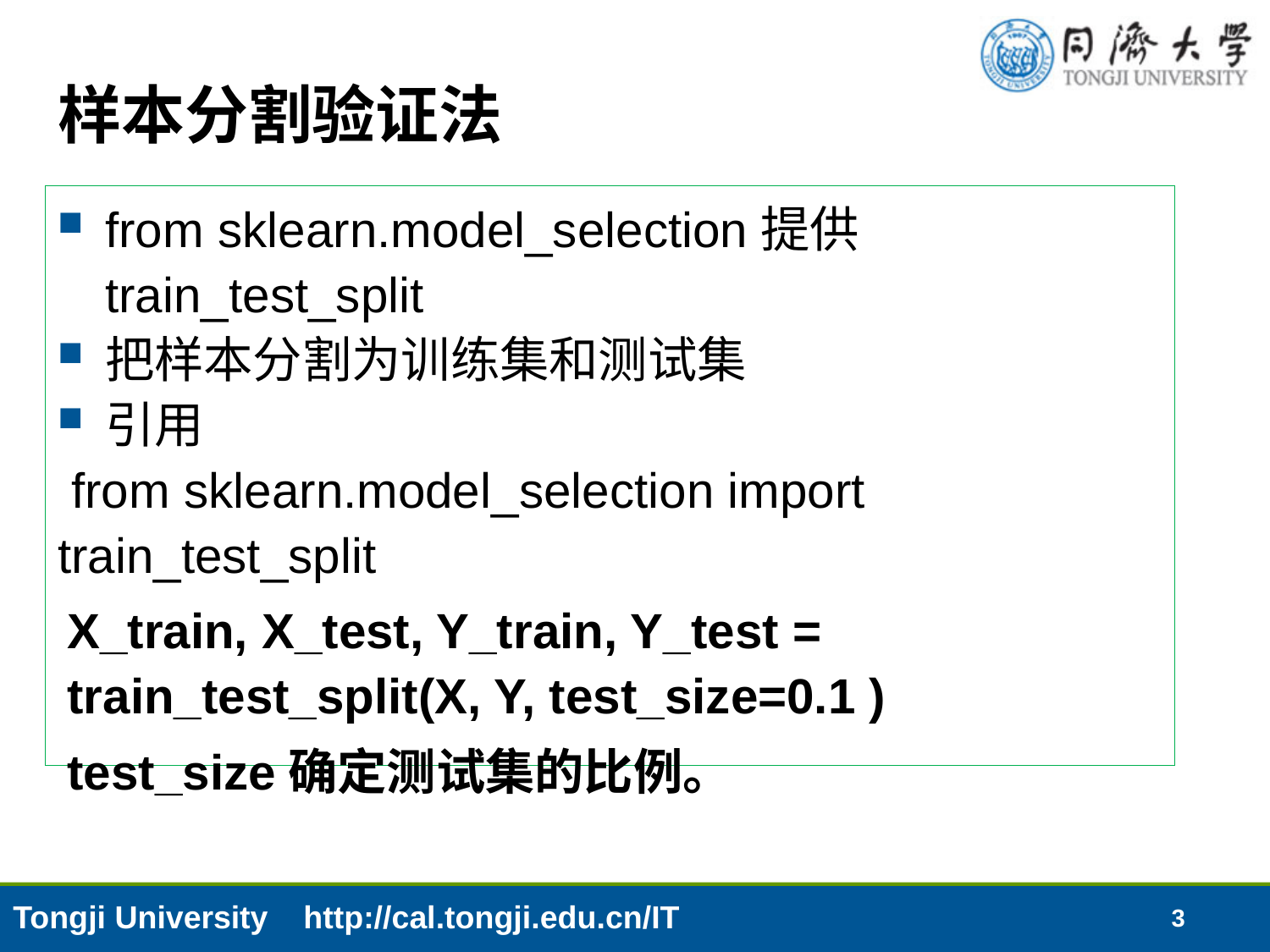

# 样本分割验证法
from sklearn.model_selection提供train_test_split
把样本分割为训练集和测试集
引用
 from sklearn.model_selection import train_test_split
X_train, X_test, Y_train, Y_test = train_test_split(X, Y, test_size=0.1 )
test_size确定测试集的比例。